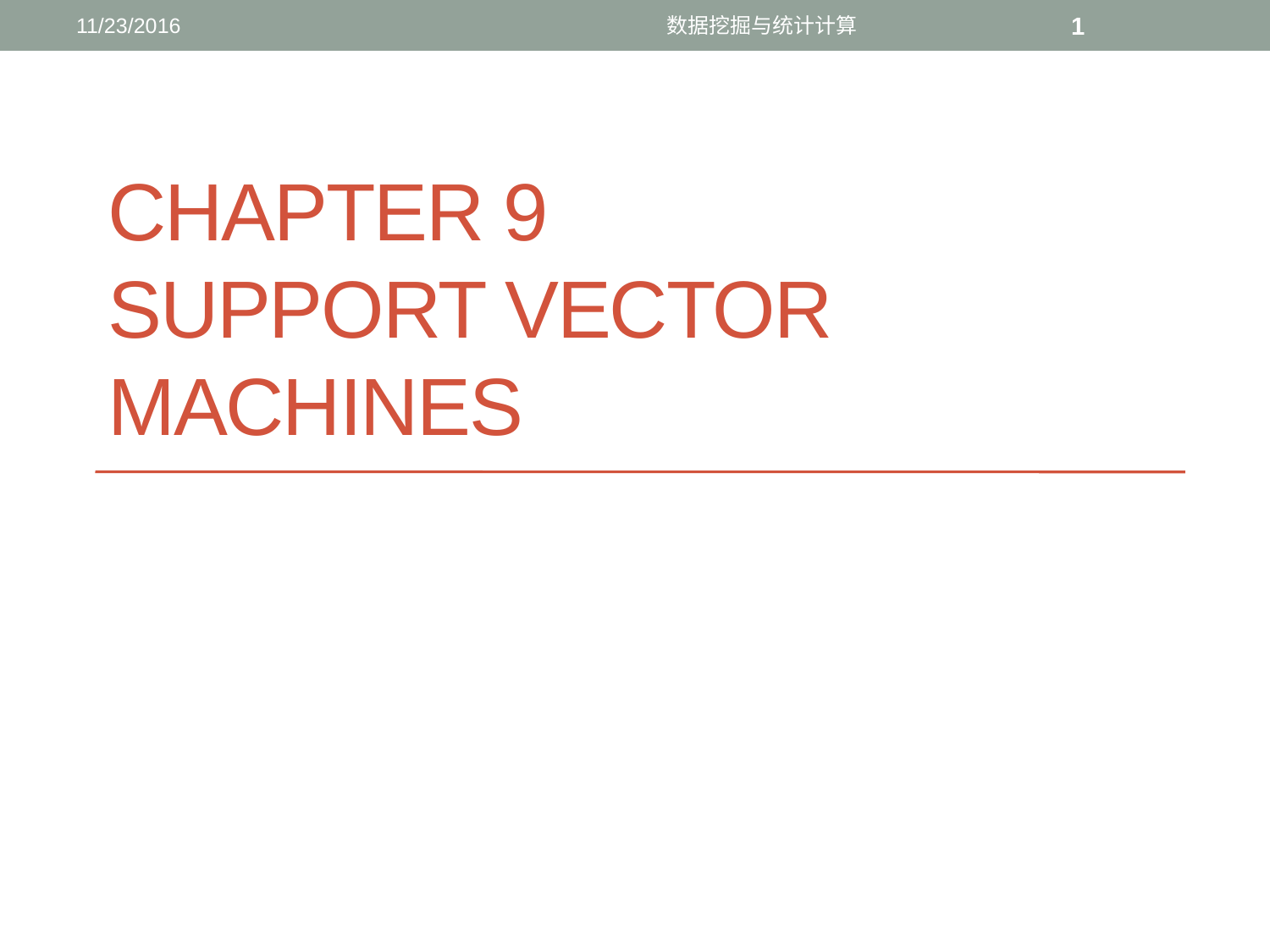

11/23/2016
数据挖掘与统计计算
1
# chapter 9 Support Vector Machines